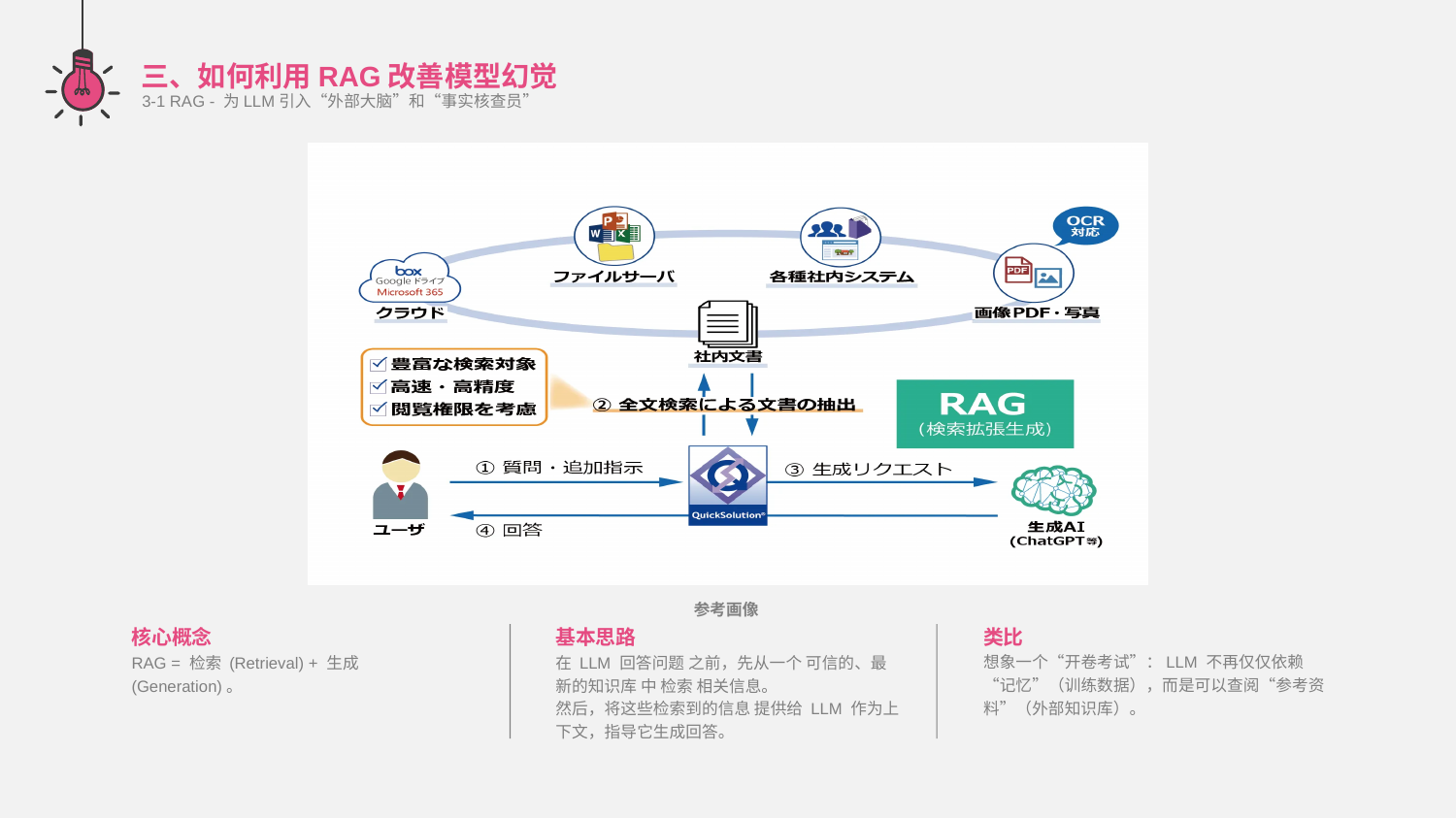

三、如何利用RAG改善模型幻觉
3-1 RAG - 为LLM引入“外部大脑”和“事实核查员”

参考画像
核心概念
RAG = 检索 (Retrieval) + 生成 (Generation)。
基本思路
在 LLM 回答问题 之前，先从一个 可信的、最新的知识库 中 检索 相关信息。
然后，将这些检索到的信息 提供给 LLM 作为上下文，指导它生成回答。
类比
想象一个“开卷考试”：LLM 不再仅仅依赖“记忆”（训练数据），而是可以查阅“参考资料”（外部知识库）。